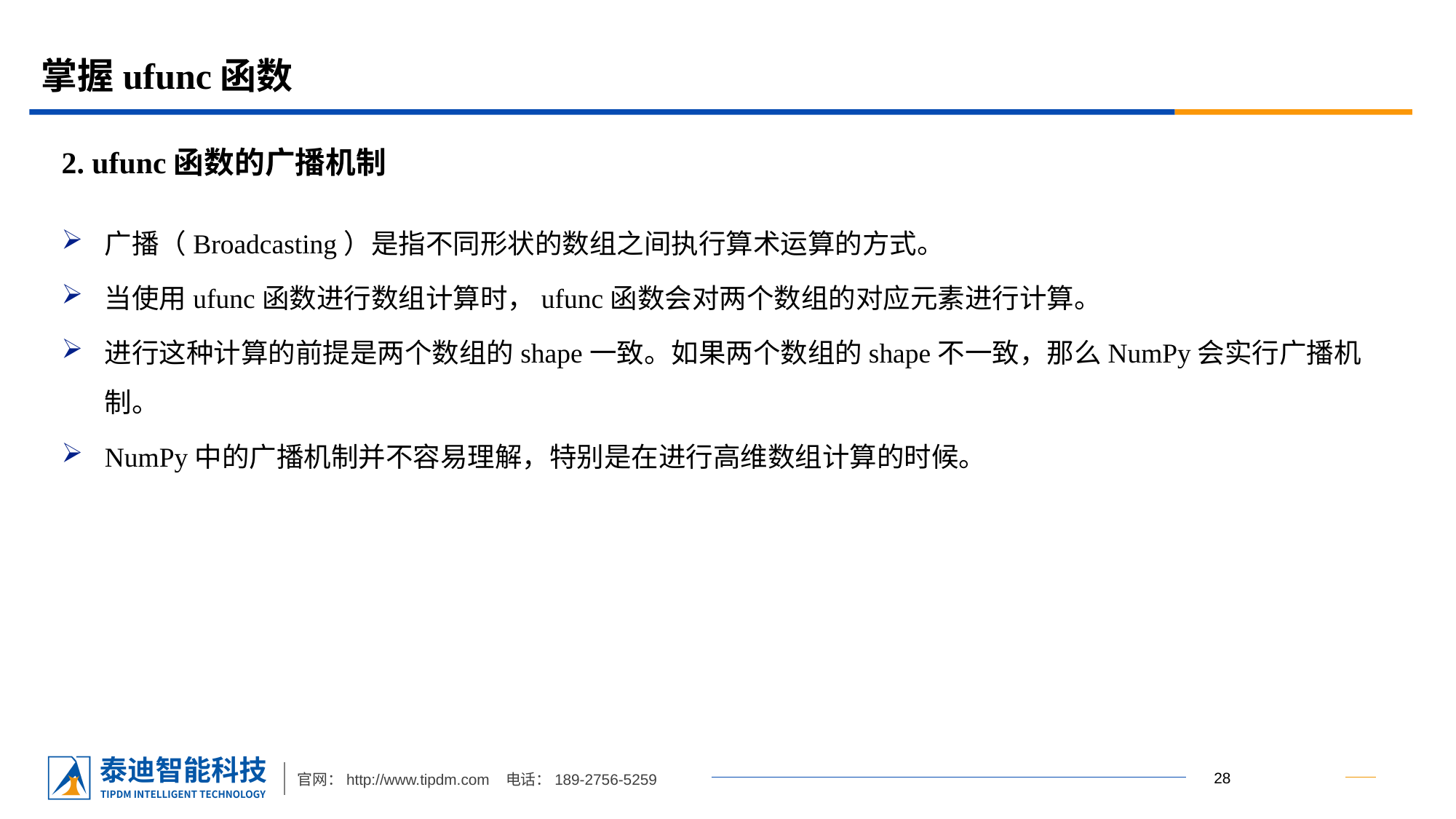

# 掌握ufunc函数
2. ufunc函数的广播机制
广播（Broadcasting）是指不同形状的数组之间执行算术运算的方式。
当使用ufunc函数进行数组计算时，ufunc函数会对两个数组的对应元素进行计算。
进行这种计算的前提是两个数组的shape一致。如果两个数组的shape不一致，那么NumPy会实行广播机制。
NumPy中的广播机制并不容易理解，特别是在进行高维数组计算的时候。